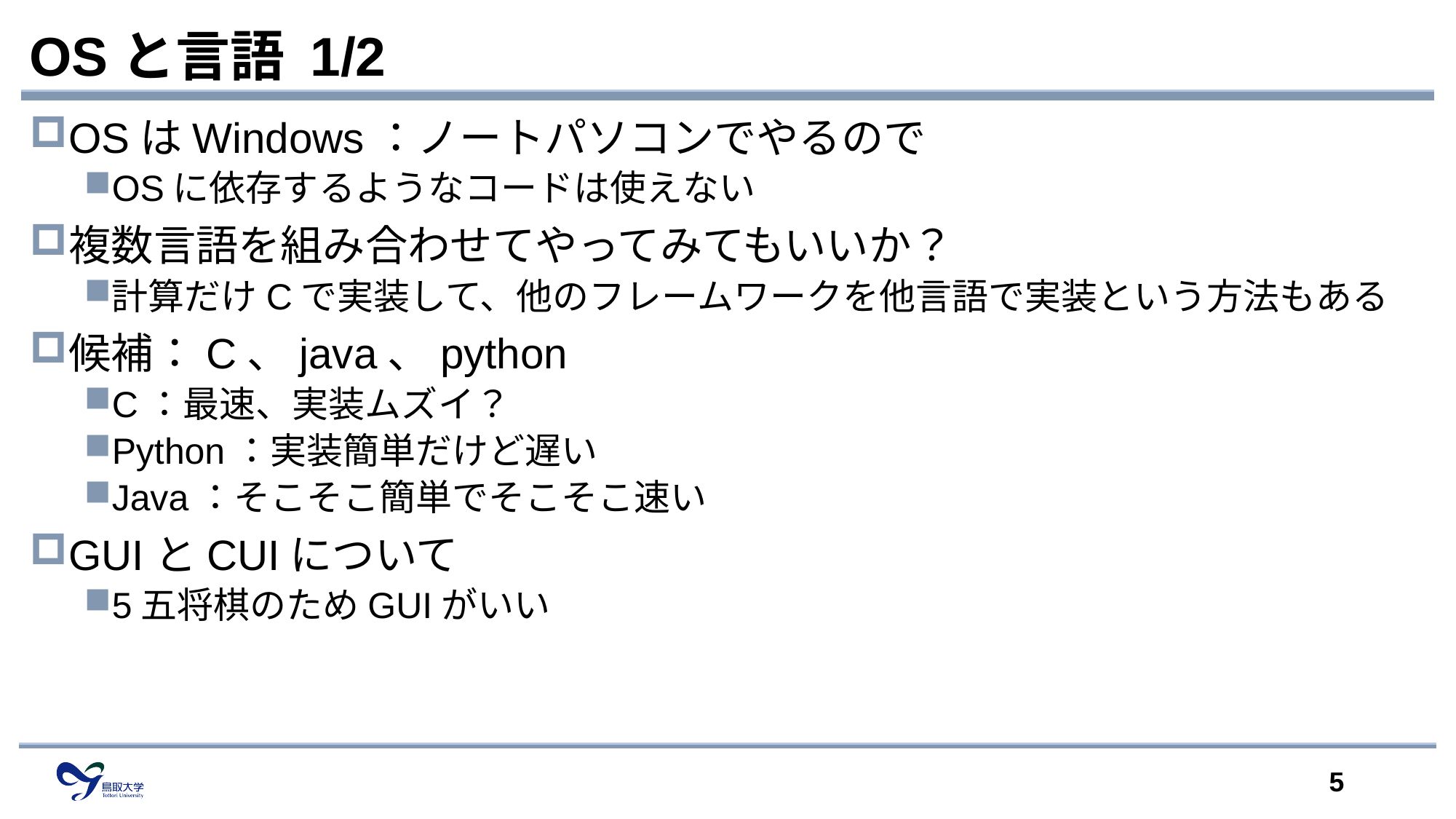

# OSと言語 1/2
OSはWindows：ノートパソコンでやるので
OSに依存するようなコードは使えない
複数言語を組み合わせてやってみてもいいか？
計算だけCで実装して、他のフレームワークを他言語で実装という方法もある
候補：C、java、python
C：最速、実装ムズイ？
Python：実装簡単だけど遅い
Java：そこそこ簡単でそこそこ速い
GUIとCUIについて
5五将棋のためGUIがいい
5